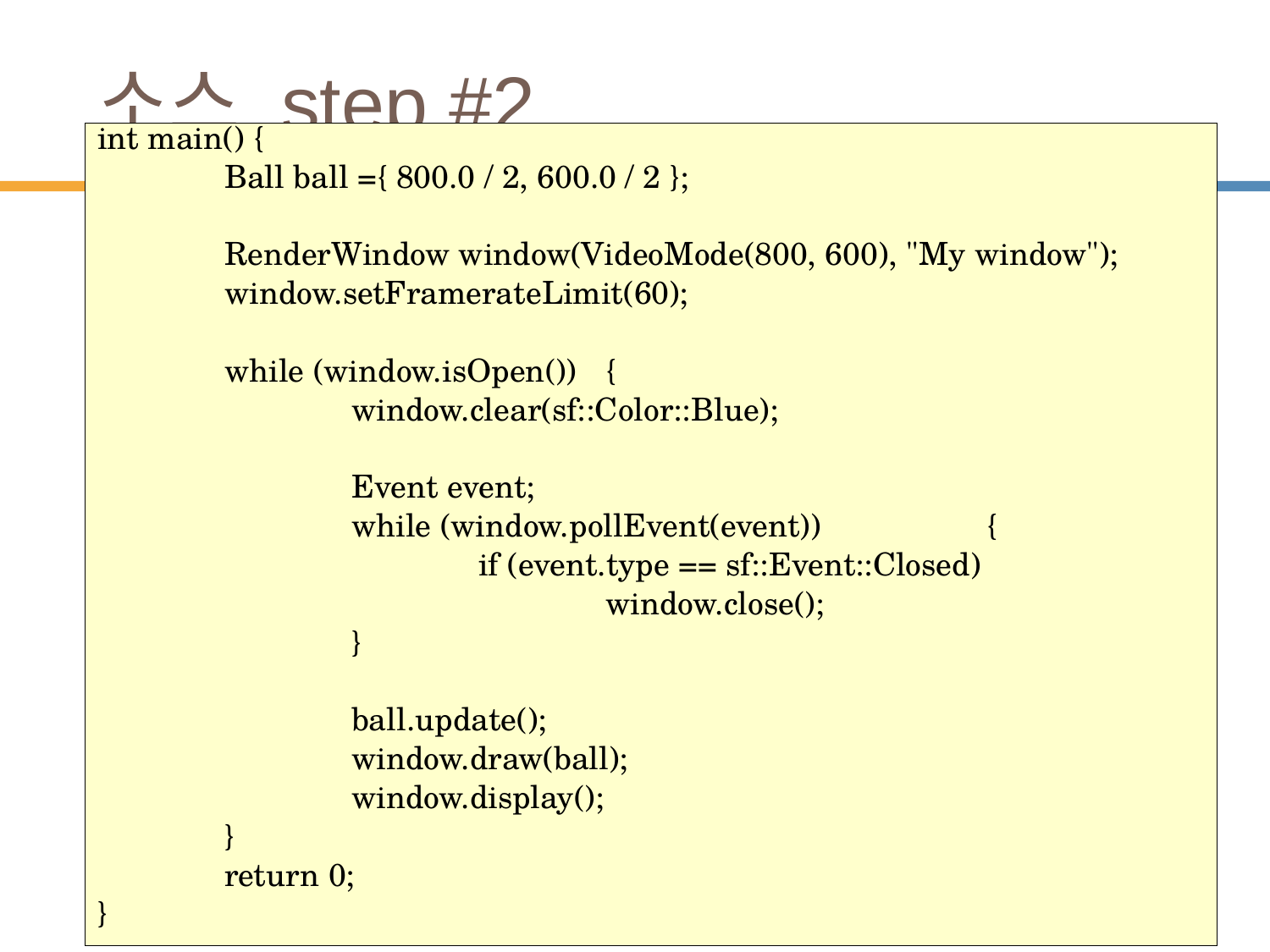

# 소스 step #2
int main() {
	Ball ball ={ 800.0 / 2, 600.0 / 2 };

	RenderWindow window(VideoMode(800, 600), "My window");
	window.setFramerateLimit(60);

	while (window.isOpen())	{
		window.clear(sf::Color::Blue);

		Event event;
		while (window.pollEvent(event))		{
			if (event.type == sf::Event::Closed)
				window.close();
		}

		ball.update();
		window.draw(ball);
		window.display();
	}
	return 0;
}